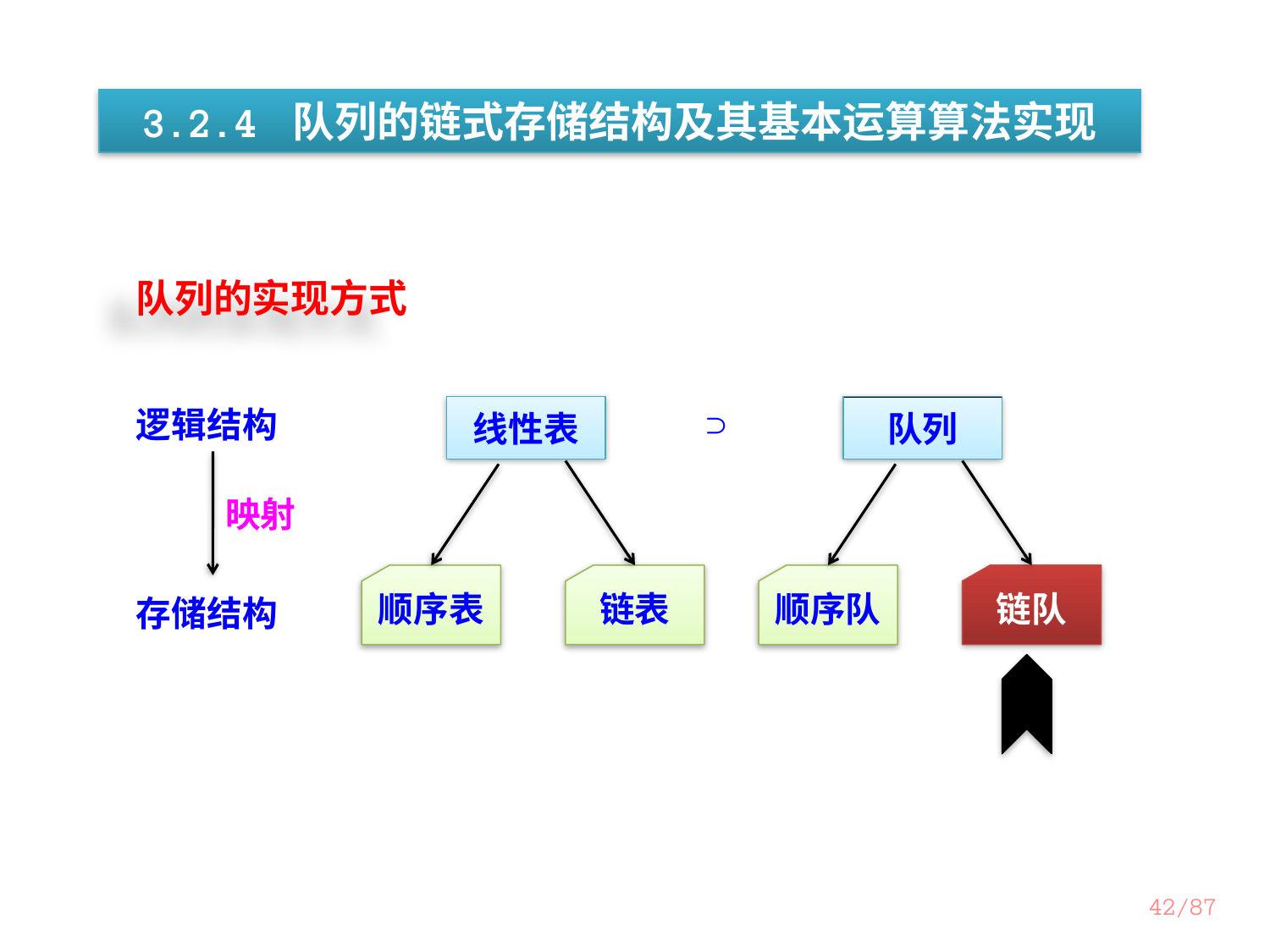

3.2.4 队列的链式存储结构及其基本运算算法实现
队列的实现方式
逻辑结构
线性表
队列
∩
映射
顺序表
链表
顺序队
链队
存储结构

42/87